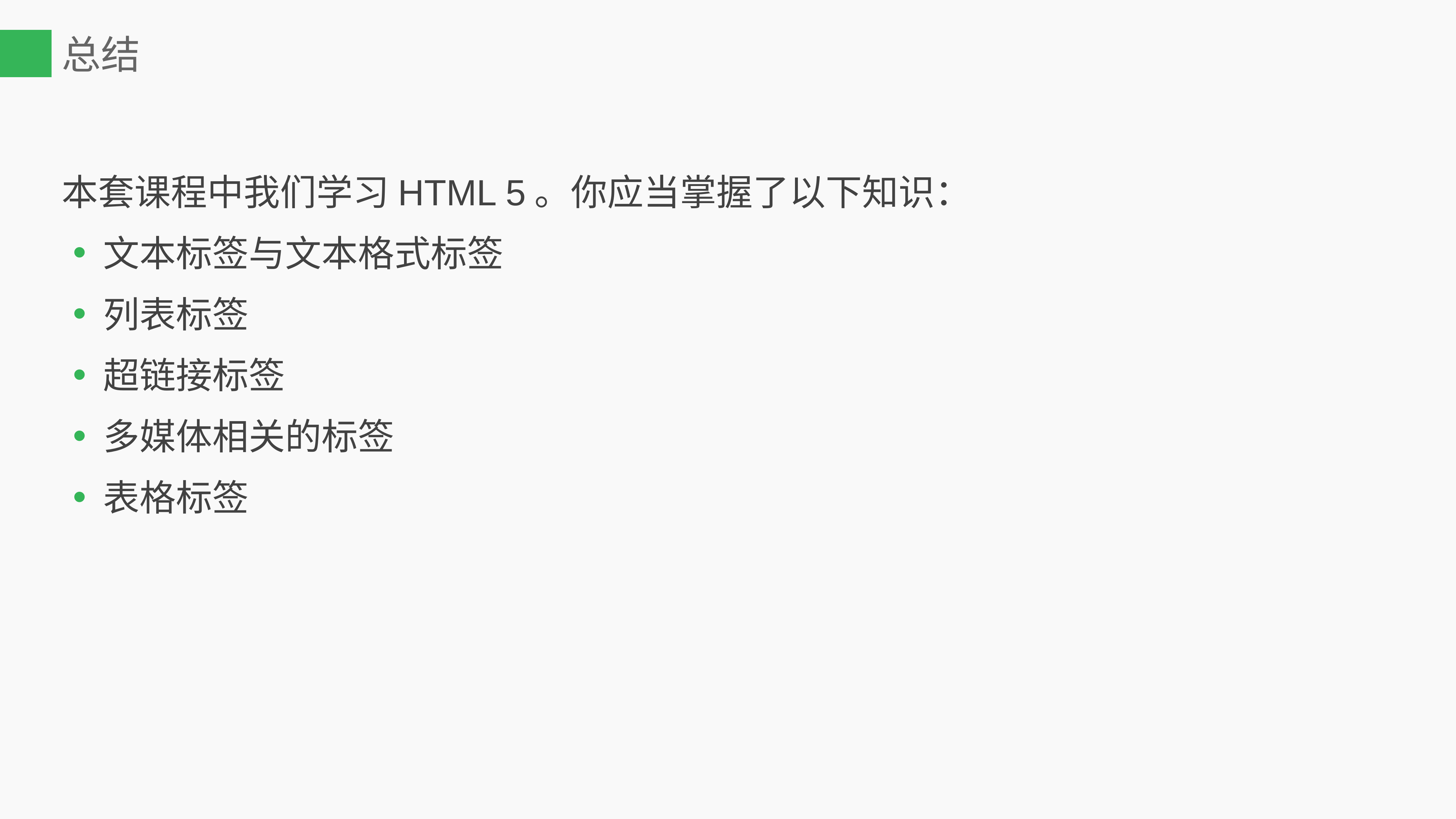

# 总结
本套课程中我们学习HTML 5。你应当掌握了以下知识：
文本标签与文本格式标签
列表标签
超链接标签
多媒体相关的标签
表格标签